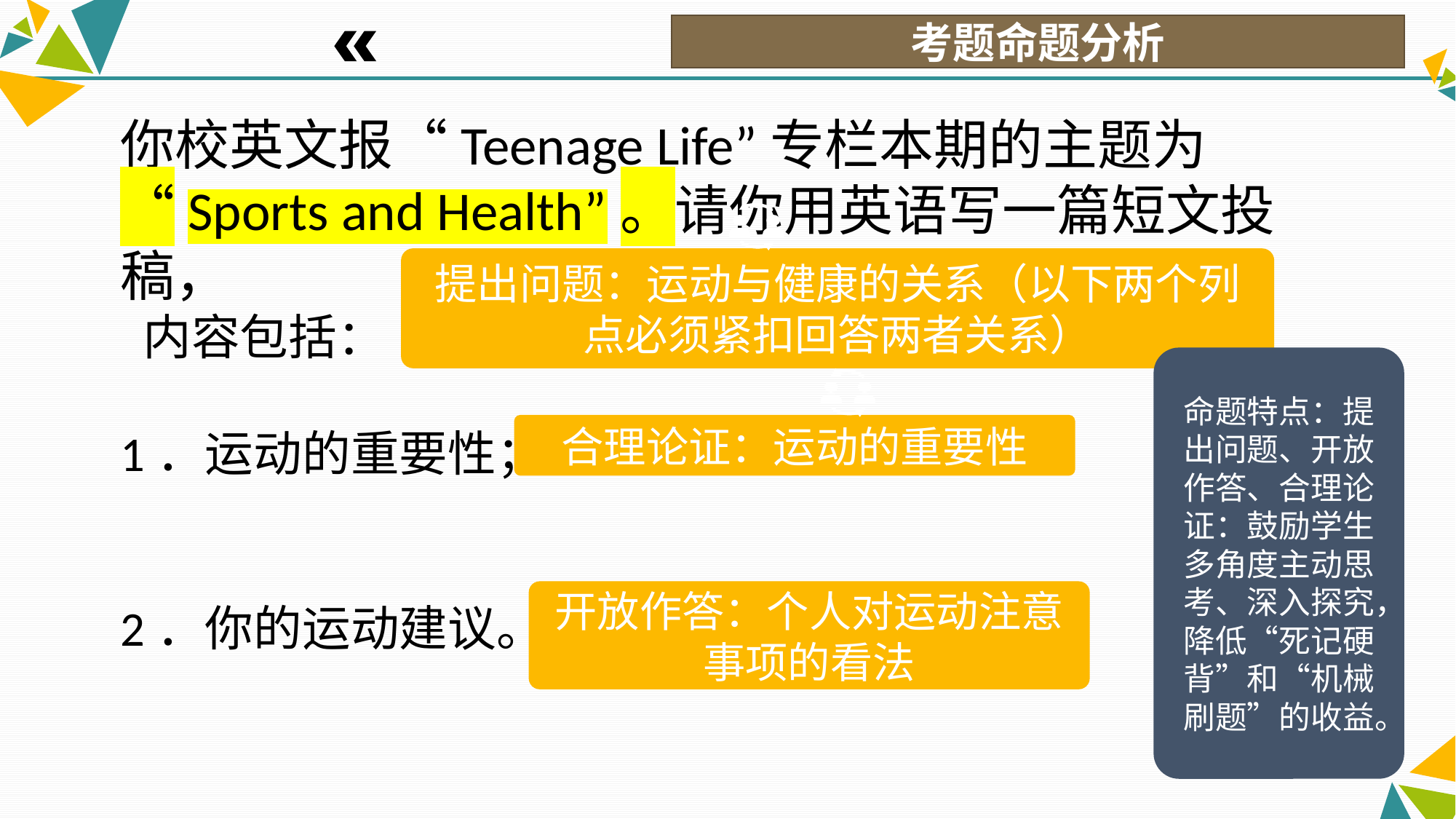

考题命题分析

你校英文报“Teenage Life”专栏本期的主题为“Sports and Health”。请你用英语写一篇短文投稿，
 内容包括：

1．运动的重要性；

2．你的运动建议。

提出问题：运动与健康的关系（以下两个列点必须紧扣回答两者关系）

命题特点：提出问题、开放作答、合理论证：鼓励学生多角度主动思考、深入探究，降低“死记硬背”和“机械刷题”的收益。

合理论证：运动的重要性

开放作答：个人对运动注意事项的看法